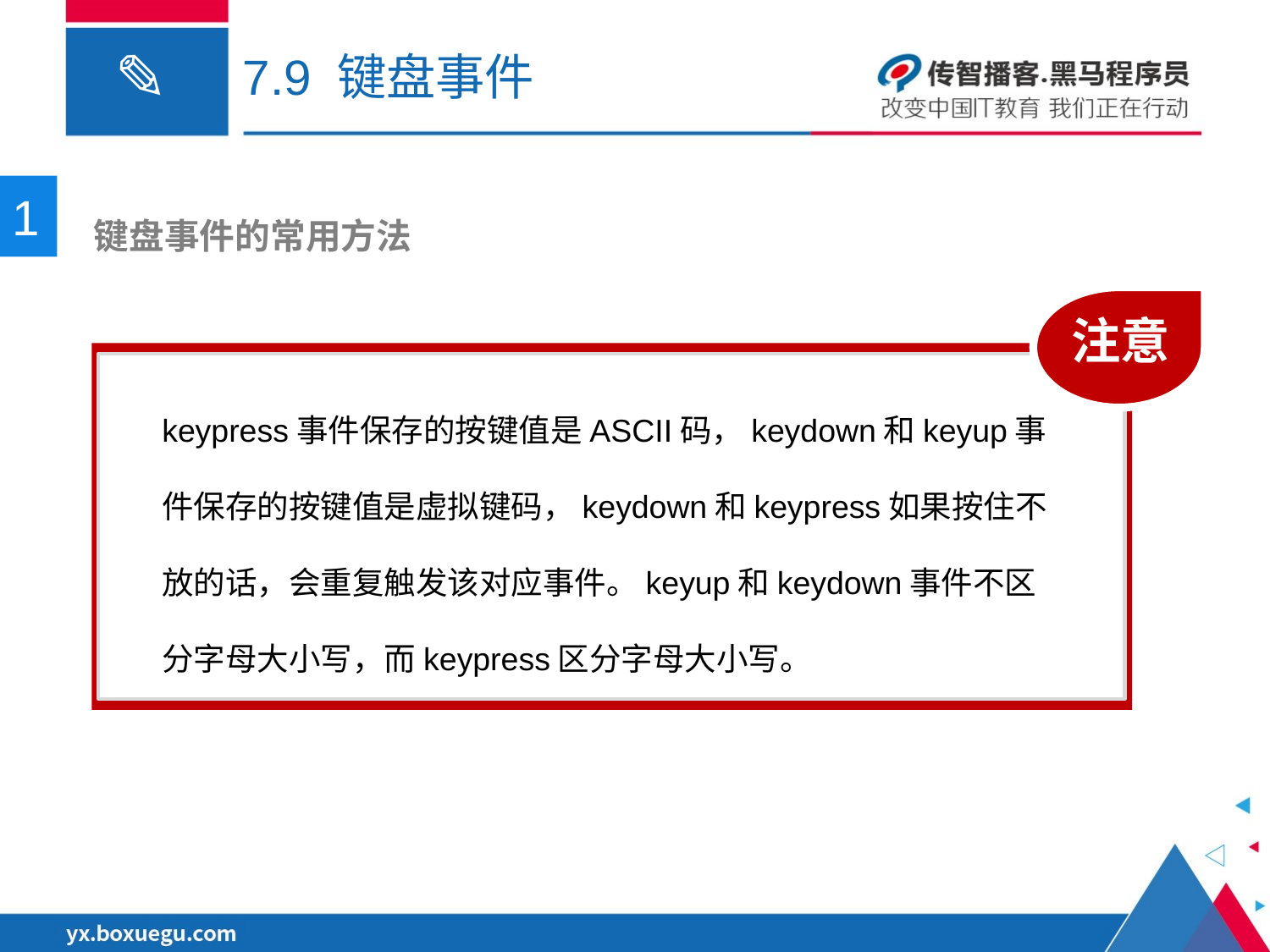

# 7.9 键盘事件

1
  键盘事件的常用方法

注意

keypress事件保存的按键值是ASCII码，keydown和keyup事件保存的按键值是虚拟键码，keydown和keypress如果按住不放的话，会重复触发该对应事件。keyup和keydown事件不区分字母大小写，而keypress区分字母大小写。